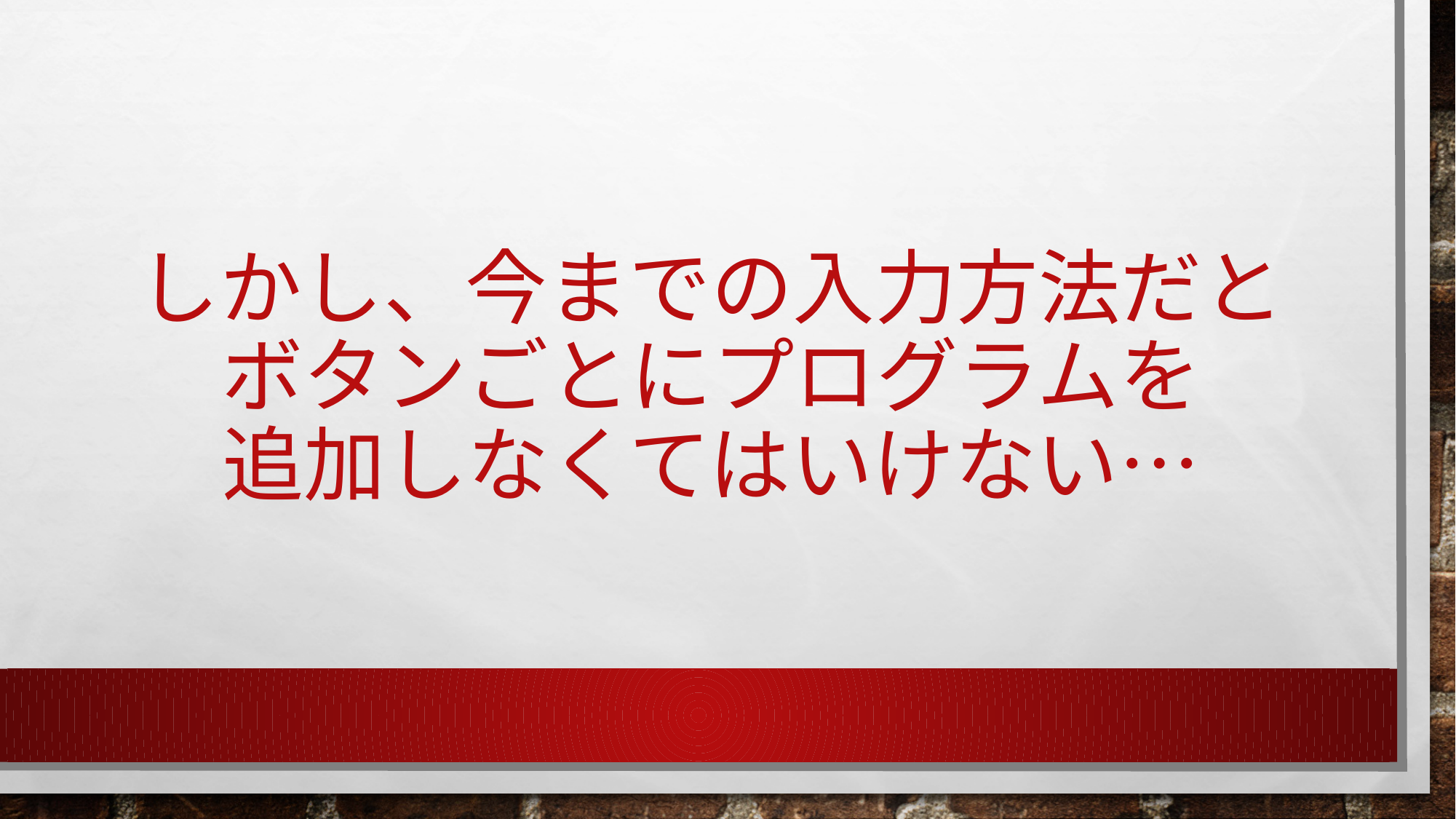

# しかし、今までの入力方法だと ボタンごとにプログラムを 追加しなくてはいけない…